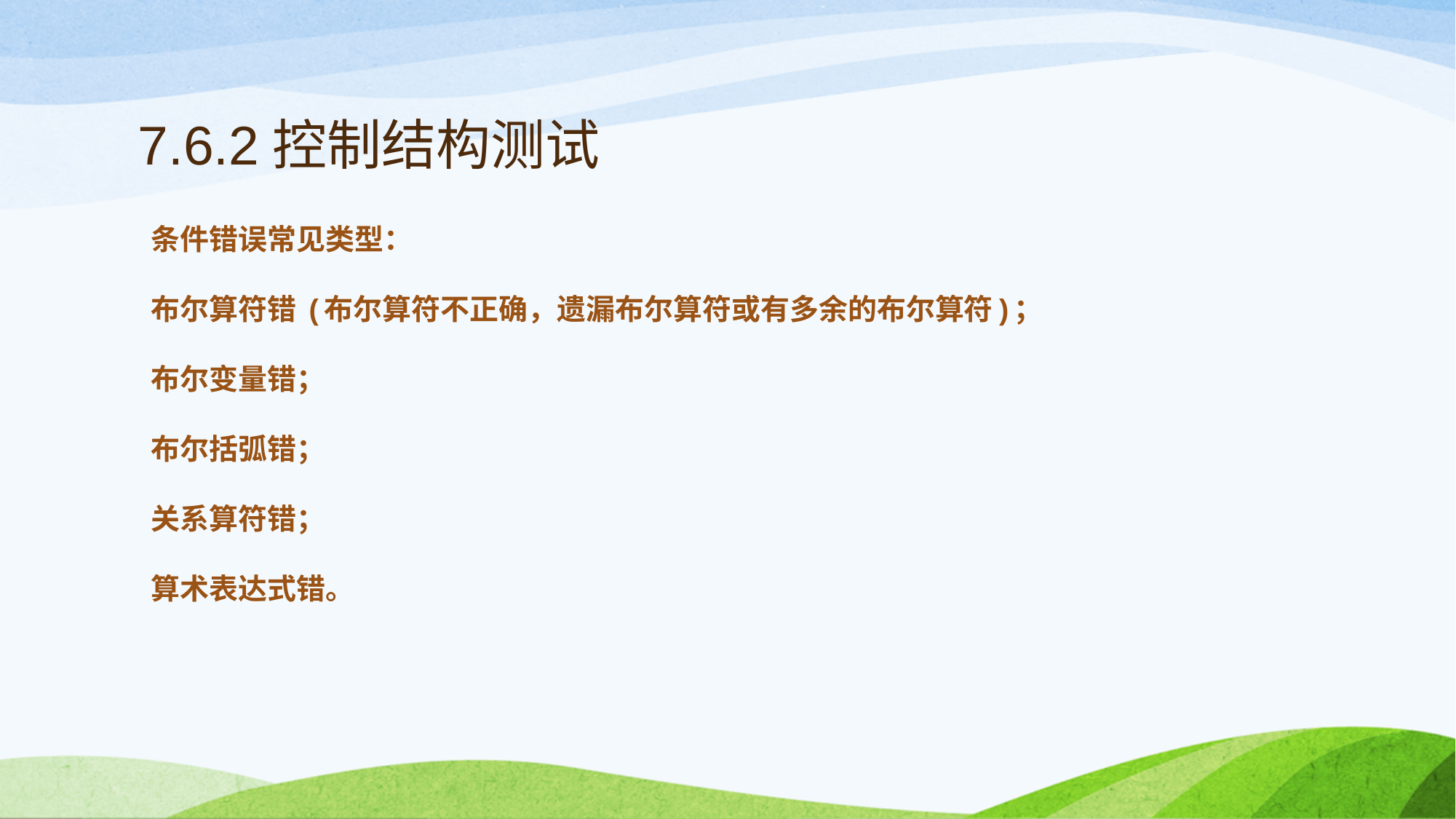

# 7.6.2控制结构测试
条件错误常见类型：

布尔算符错 (布尔算符不正确，遗漏布尔算符或有多余的布尔算符)；

布尔变量错；

布尔括弧错；

关系算符错；

算术表达式错。